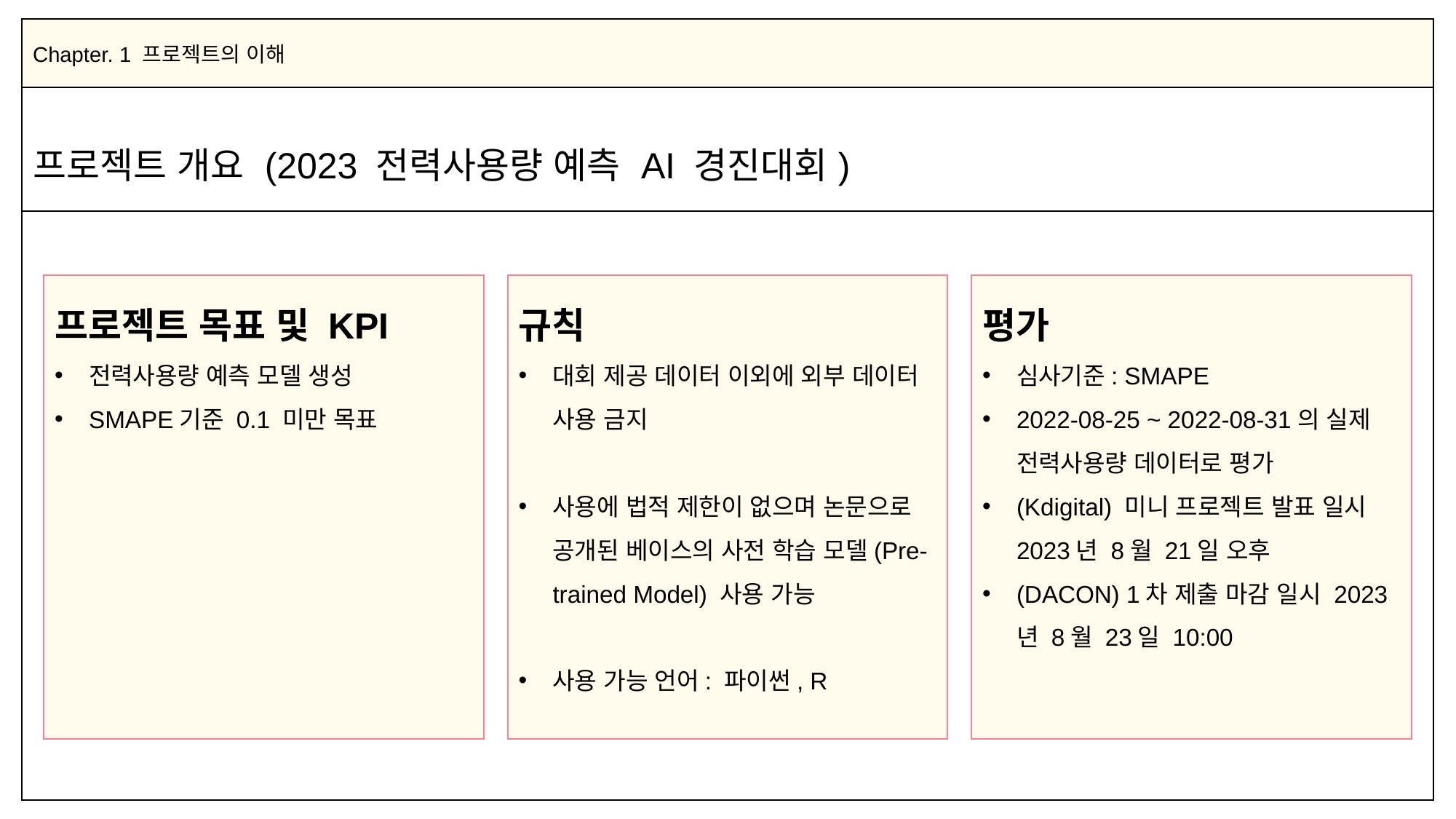

| Chapter. 1 프로젝트의 이해 |
| --- |
| 프로젝트 개요 (2023 전력사용량 예측 AI 경진대회) |
|  |
프로젝트 목표 및 KPI
전력사용량 예측 모델 생성
SMAPE기준 0.1 미만 목표

규칙
대회 제공 데이터 이외에 외부 데이터 사용 금지

사용에 법적 제한이 없으며 논문으로 공개된 베이스의 사전 학습 모델(Pre-trained Model) 사용 가능

사용 가능 언어: 파이썬, R

평가
심사기준: SMAPE
2022-08-25 ~ 2022-08-31의 실제 전력사용량 데이터로 평가
(Kdigital) 미니 프로젝트 발표 일시 2023년 8월 21일 오후
(DACON) 1차 제출 마감 일시 2023년 8월 23일 10:00